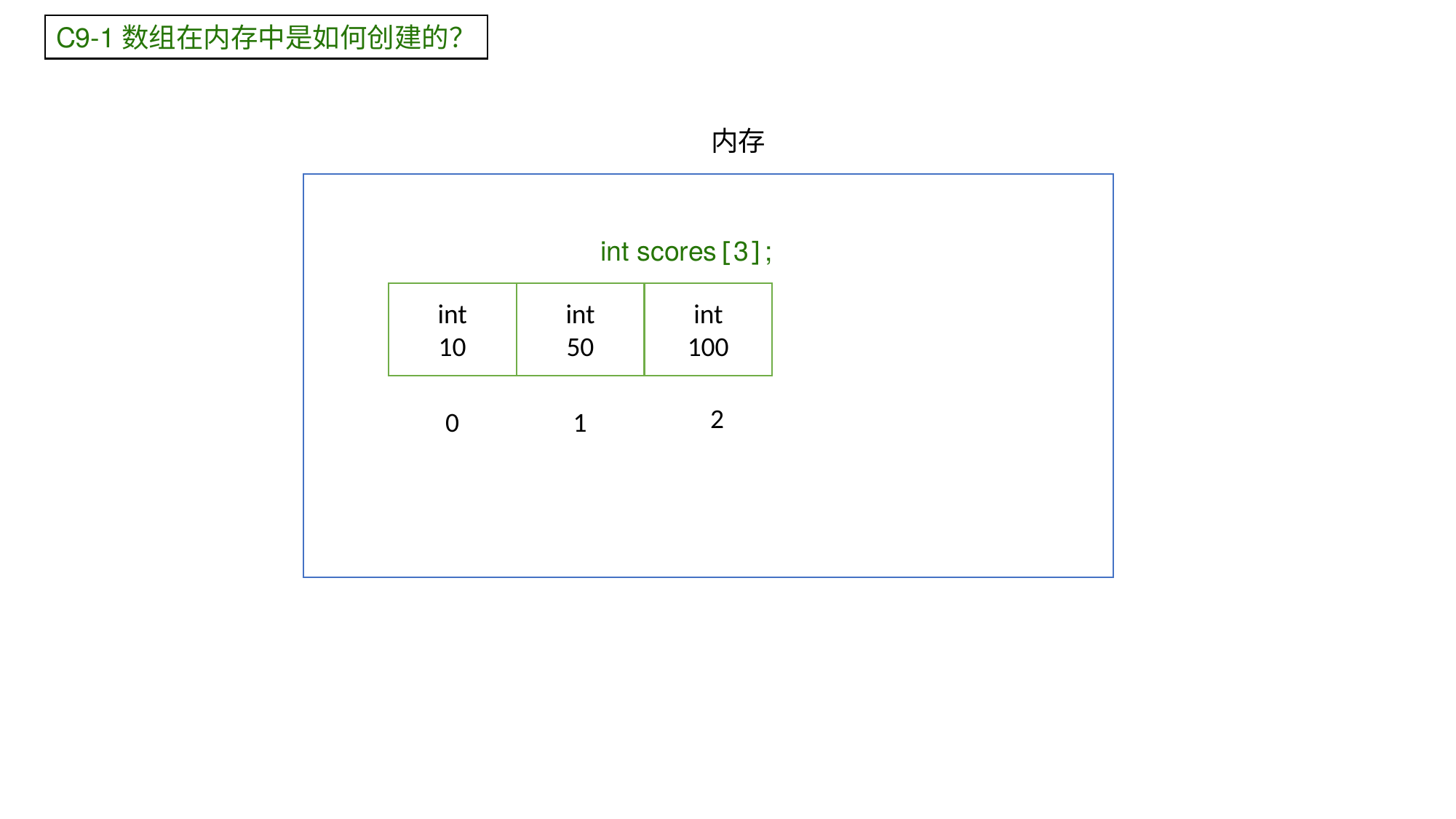

C9-1数组在内存中是如何创建的？
内存

 int scores[3];
int
10
int
100
int
50
2

1

0